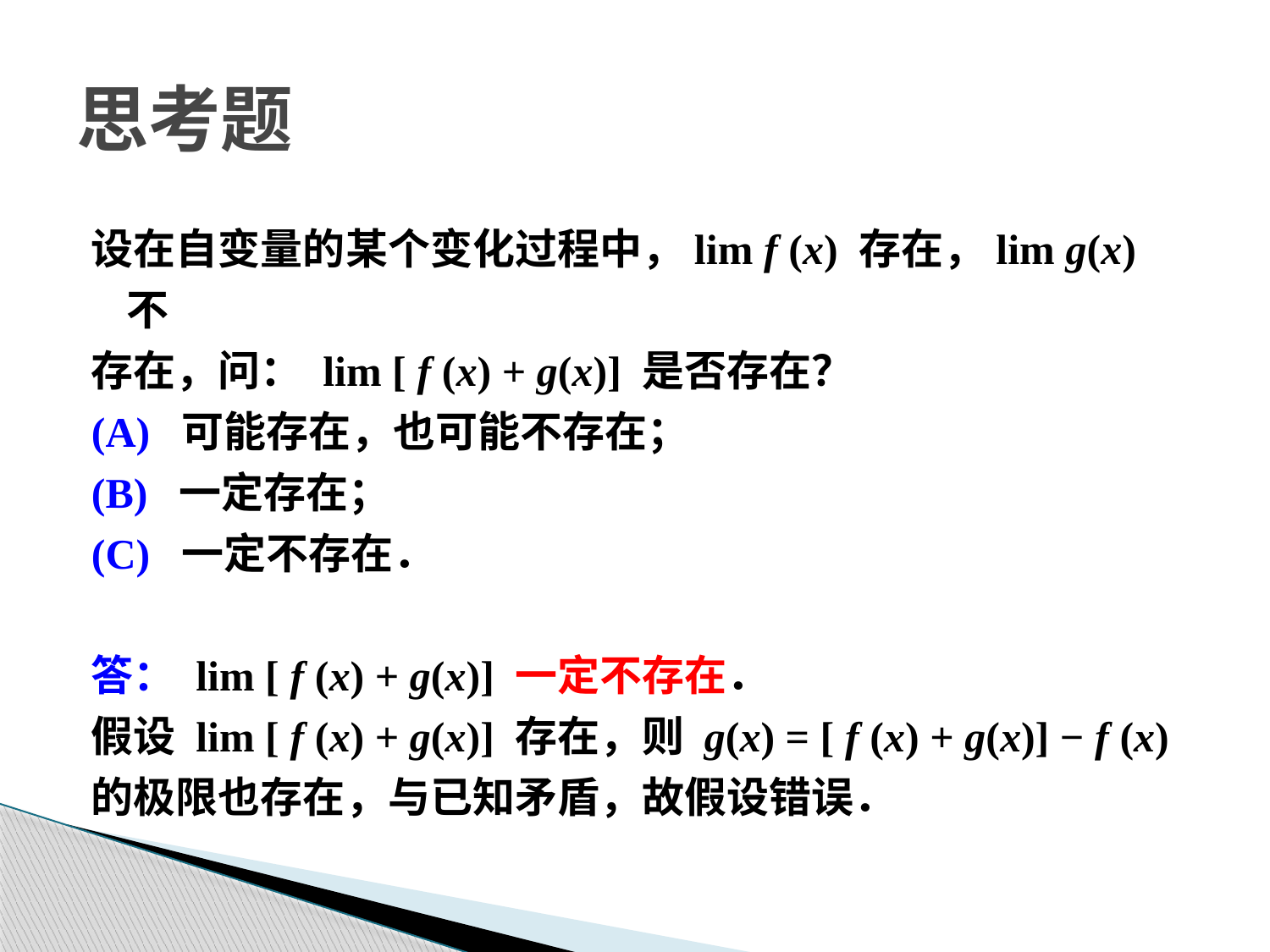

设在自变量的某个变化过程中，lim f (x) 存在，lim g(x) 不
存在，问： lim [ f (x) + g(x)] 是否存在？
(A)  可能存在，也可能不存在；
(B)  一定存在；
(C)  一定不存在．

答： lim [ f (x) + g(x)] 一定不存在．
假设 lim [ f (x) + g(x)] 存在，则 g(x) = [ f (x) + g(x)] − f (x)
的极限也存在，与已知矛盾，故假设错误．
思考题